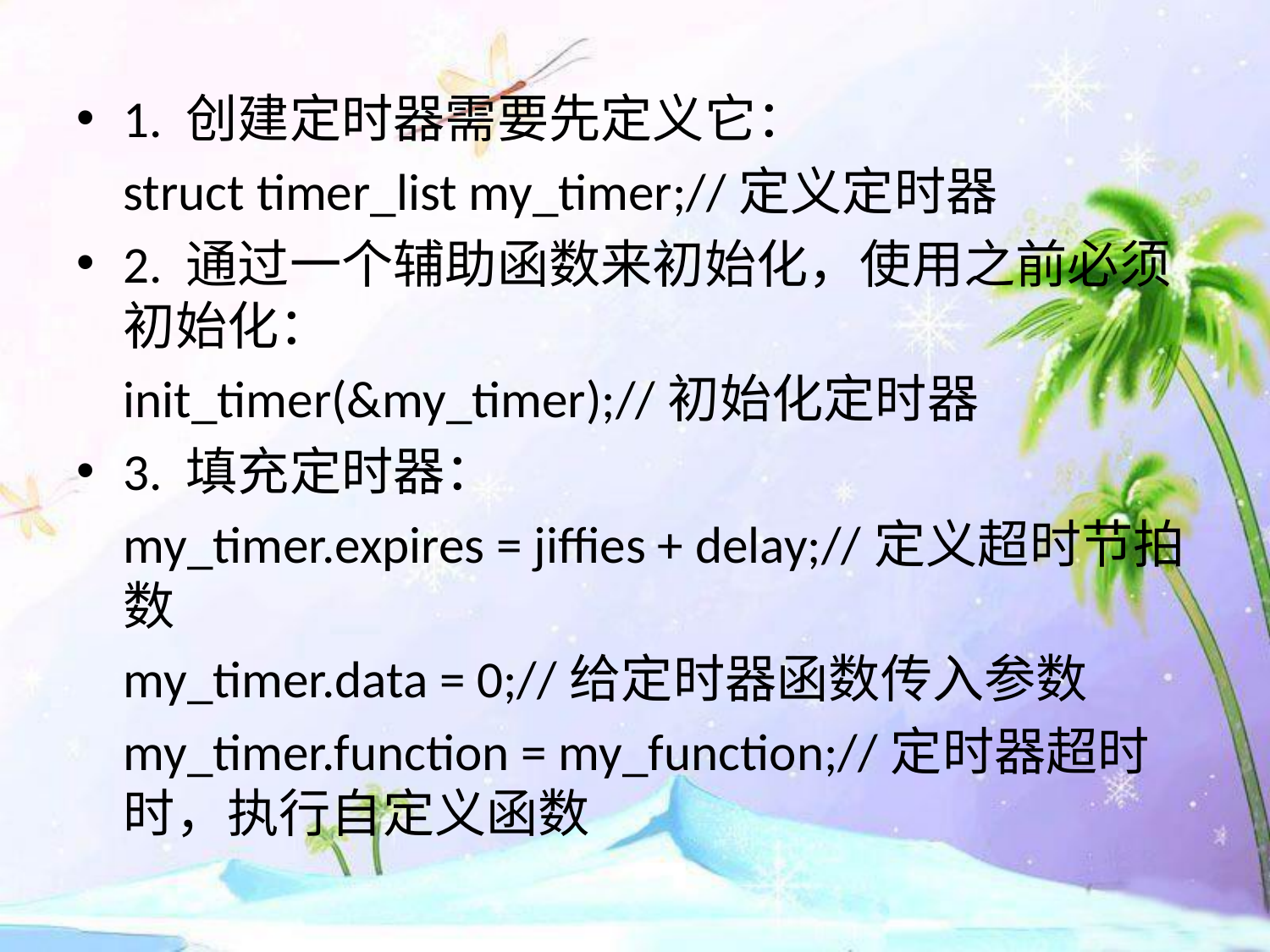

1. 创建定时器需要先定义它：
	struct timer_list my_timer;//定义定时器
2. 通过一个辅助函数来初始化，使用之前必须初始化：
	init_timer(&my_timer);//初始化定时器
3. 填充定时器：
	my_timer.expires = jiffies + delay;//定义超时节拍数
	my_timer.data = 0;//给定时器函数传入参数
	my_timer.function = my_function;//定时器超时时，执行自定义函数